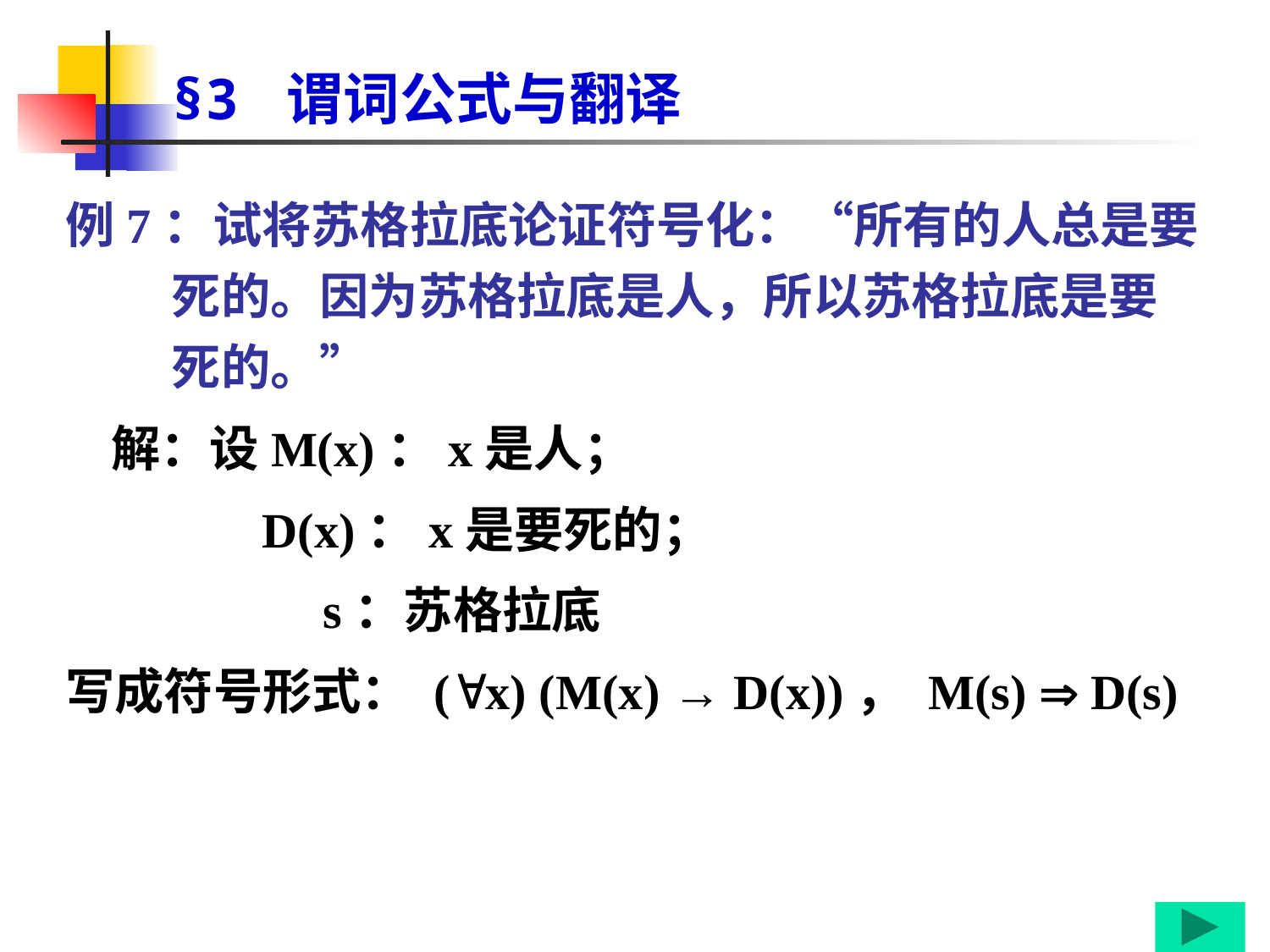

# §3 谓词公式与翻译
例7：试将苏格拉底论证符号化：“所有的人总是要死的。因为苏格拉底是人，所以苏格拉底是要死的。”
   解：设M(x)：x是人；
                D(x)：x是要死的；
                     s：苏格拉底
写成符号形式： (∀x) (M(x) → D(x))， M(s) ⇒ D(s)
35